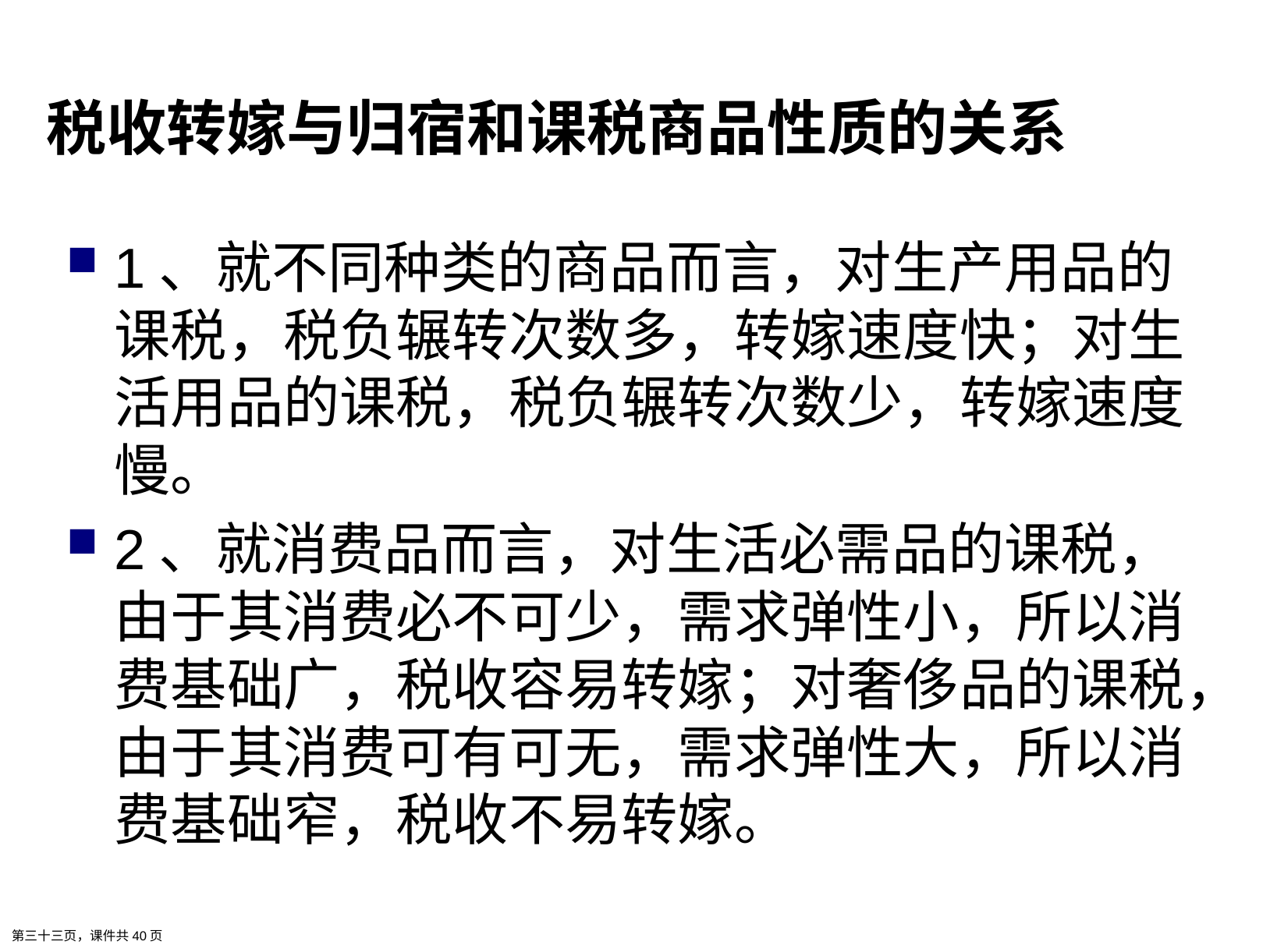

税收转嫁与归宿和课税商品性质的关系
1、就不同种类的商品而言，对生产用品的课税，税负辗转次数多，转嫁速度快；对生活用品的课税，税负辗转次数少，转嫁速度慢。
2、就消费品而言，对生活必需品的课税，由于其消费必不可少，需求弹性小，所以消费基础广，税收容易转嫁；对奢侈品的课税，由于其消费可有可无，需求弹性大，所以消费基础窄，税收不易转嫁。
第三十三页，课件共40页